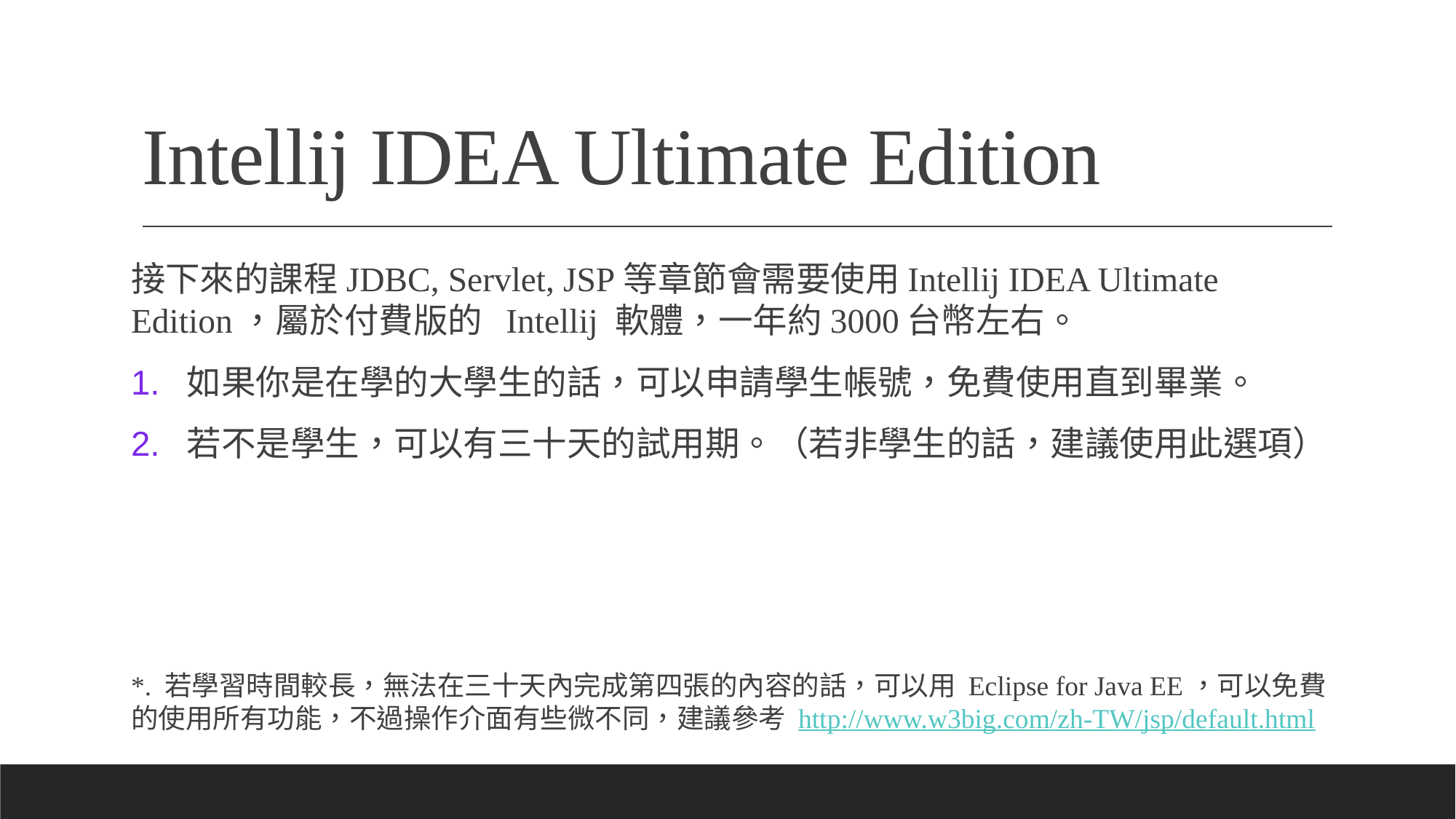

# Intellij IDEA Ultimate Edition
接下來的課程JDBC, Servlet, JSP等章節會需要使用Intellij IDEA Ultimate Edition，屬於付費版的  Intellij 軟體，一年約3000台幣左右。
如果你是在學的大學生的話，可以申請學生帳號，免費使用直到畢業。
若不是學生，可以有三十天的試用期。（若非學生的話，建議使用此選項）

*. 若學習時間較長，無法在三十天內完成第四張的內容的話，可以用 Eclipse for Java EE，可以免費的使用所有功能，不過操作介面有些微不同，建議參考 http://www.w3big.com/zh-TW/jsp/default.html